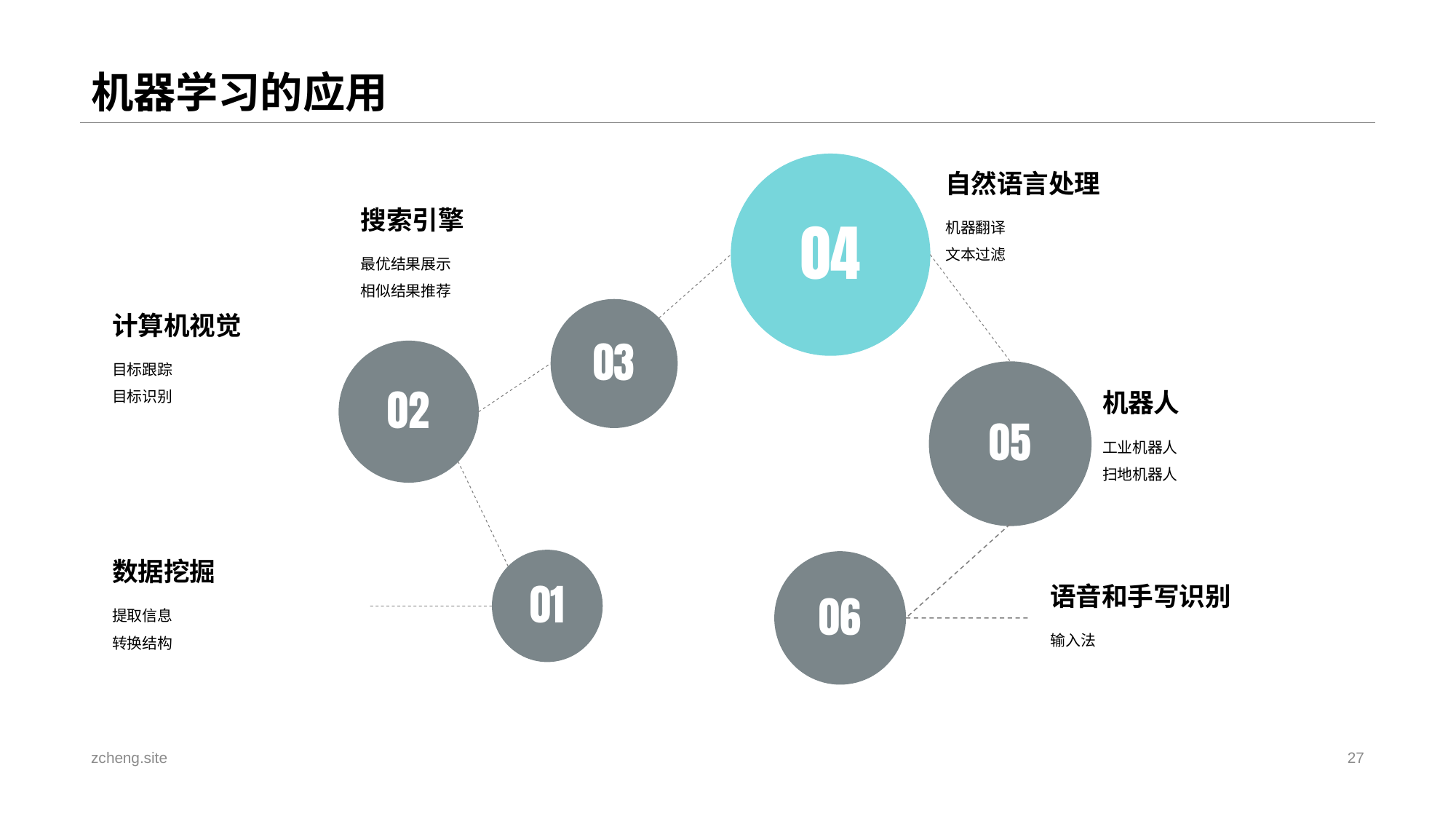

# 机器学习的应用
04
自然语言处理
搜索引擎
机器翻译
文本过滤
最优结果展示
相似结果推荐
03
计算机视觉
02
目标跟踪
目标识别
05
机器人
工业机器人
扫地机器人
01
数据挖掘
06
语音和手写识别
提取信息
转换结构
输入法
zcheng.site
27